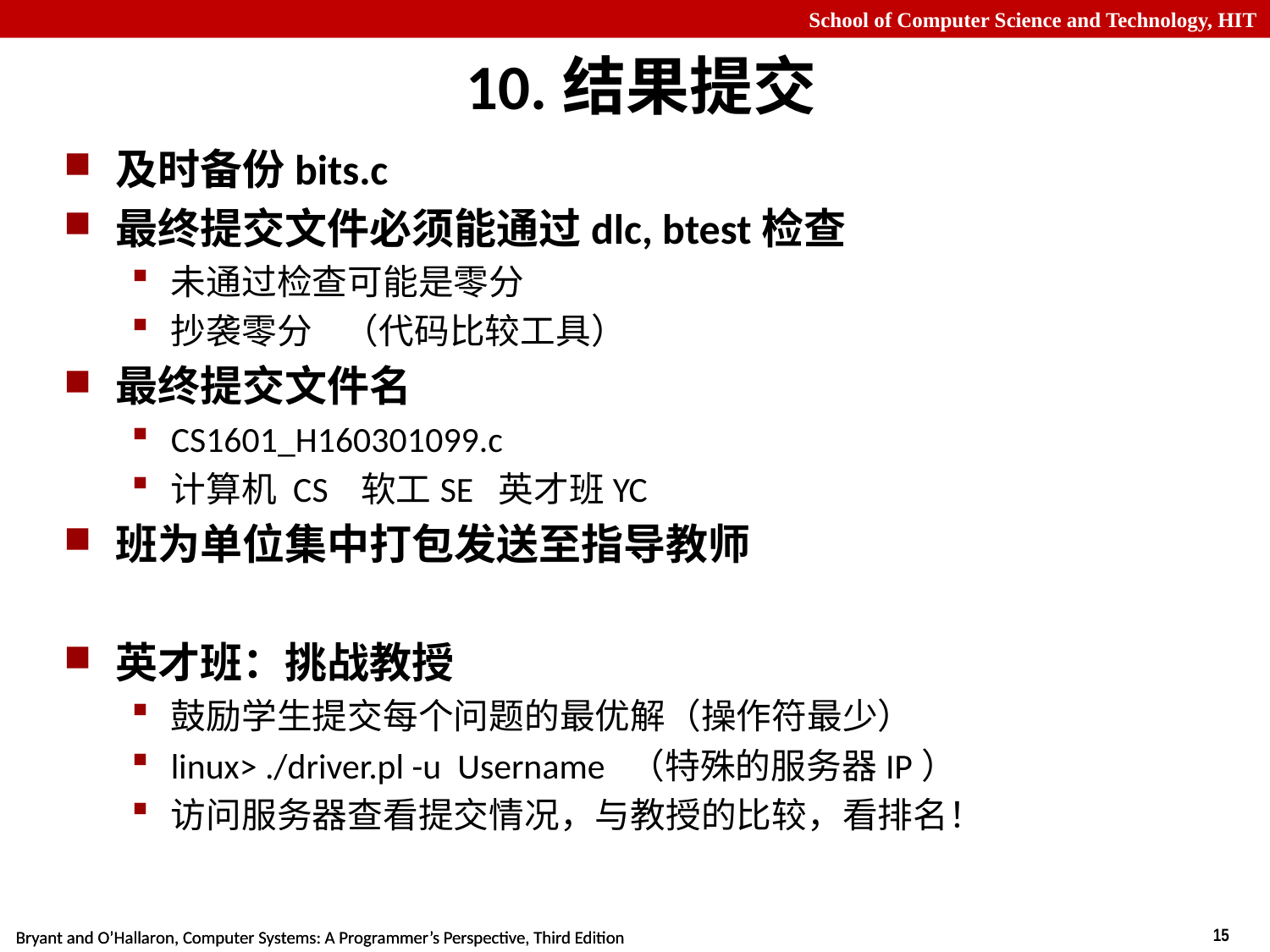

# 10.结果提交
及时备份bits.c
最终提交文件必须能通过dlc, btest检查
未通过检查可能是零分
抄袭零分    （代码比较工具）
最终提交文件名
CS1601_H160301099.c
计算机 CS   软工SE  英才班YC
班为单位集中打包发送至指导教师

英才班：挑战教授
鼓励学生提交每个问题的最优解（操作符最少）
linux> ./driver.pl -u  Username  （特殊的服务器IP）
访问服务器查看提交情况，与教授的比较，看排名！